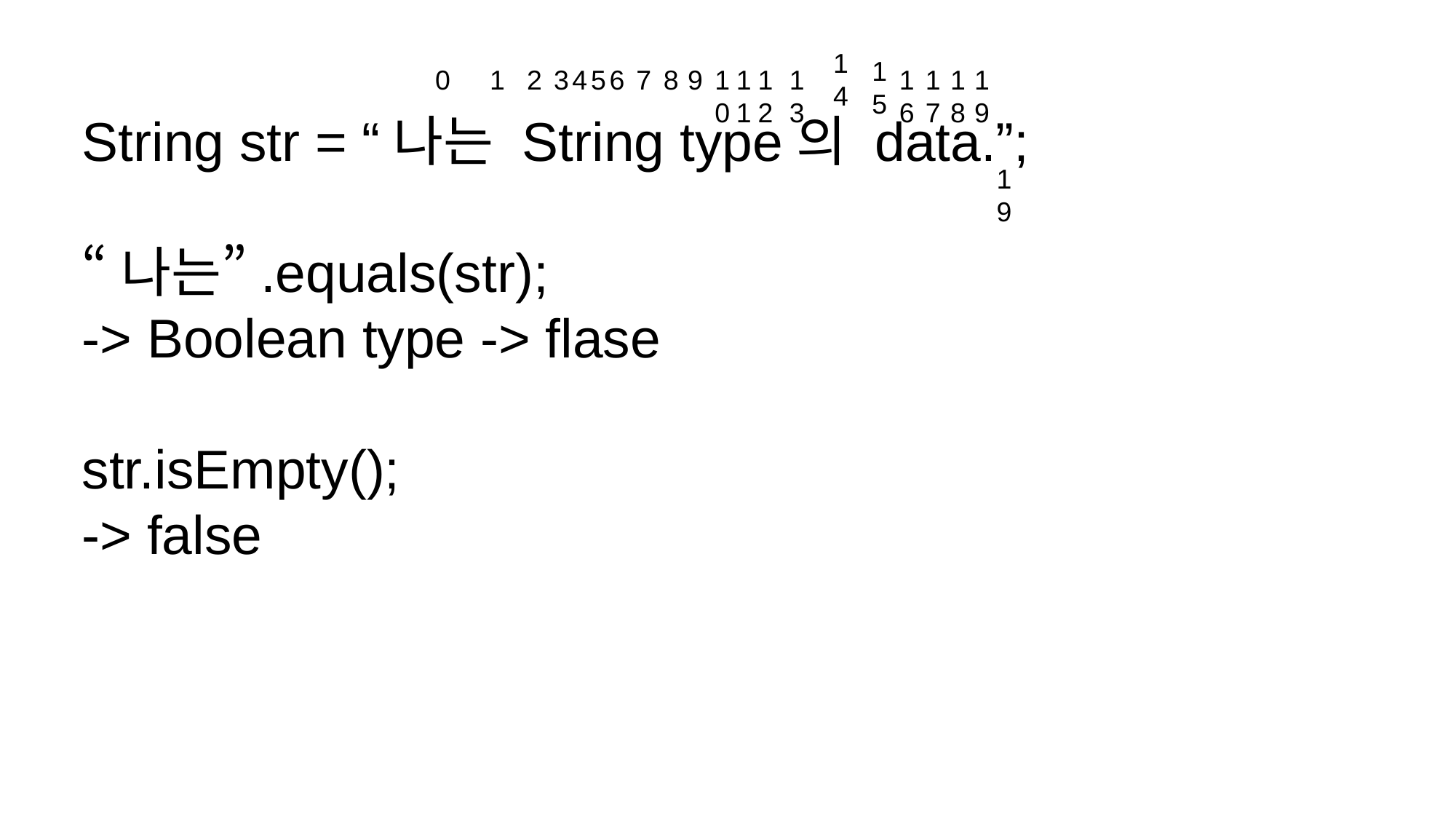

14
15
0
1
2
3
4
5
6
7
8
9
10
11
12
13
16
17
18
19
String str = “나는 String type의 data.”;

“나는”.equals(str);
-> Boolean type -> flase

str.isEmpty();
-> false

19